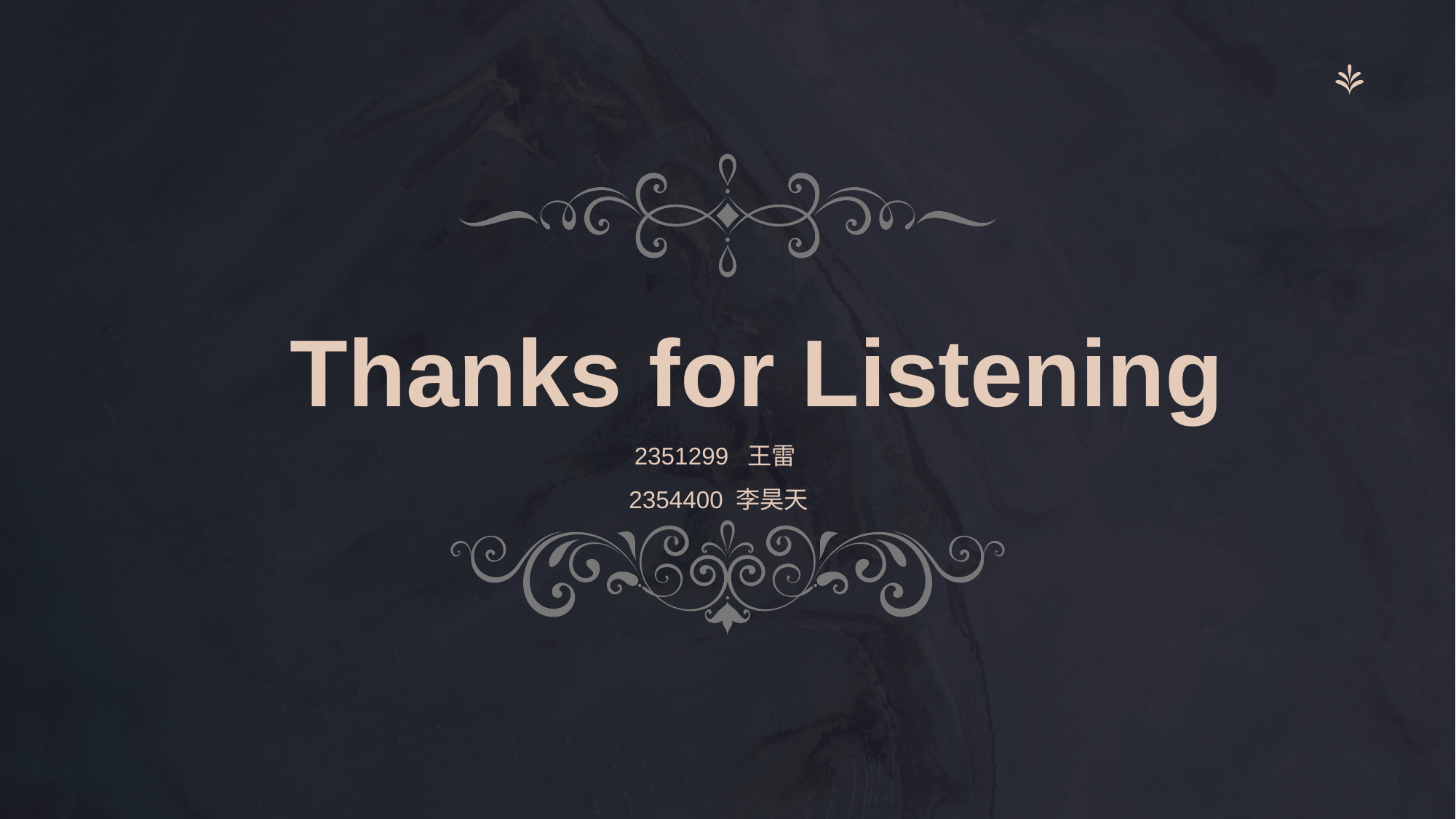

Thanks for Listening
2351299  王雷
 2354400 李昊天